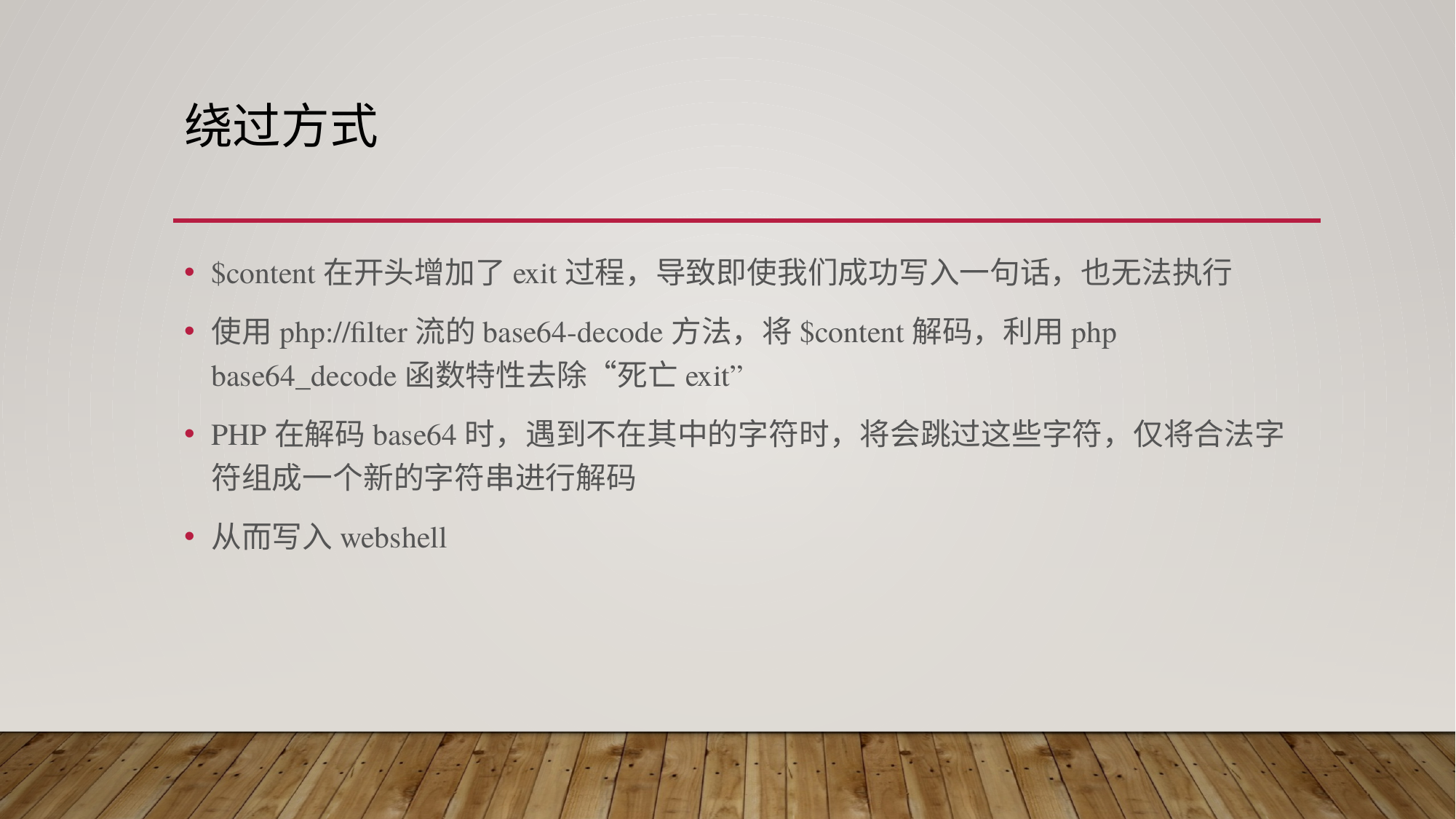

# 绕过方式
$content在开头增加了exit过程，导致即使我们成功写入一句话，也无法执行
使用php://filter流的base64-decode方法，将$content解码，利用php base64_decode函数特性去除“死亡exit”
PHP在解码base64时，遇到不在其中的字符时，将会跳过这些字符，仅将合法字符组成一个新的字符串进行解码
从而写入webshell